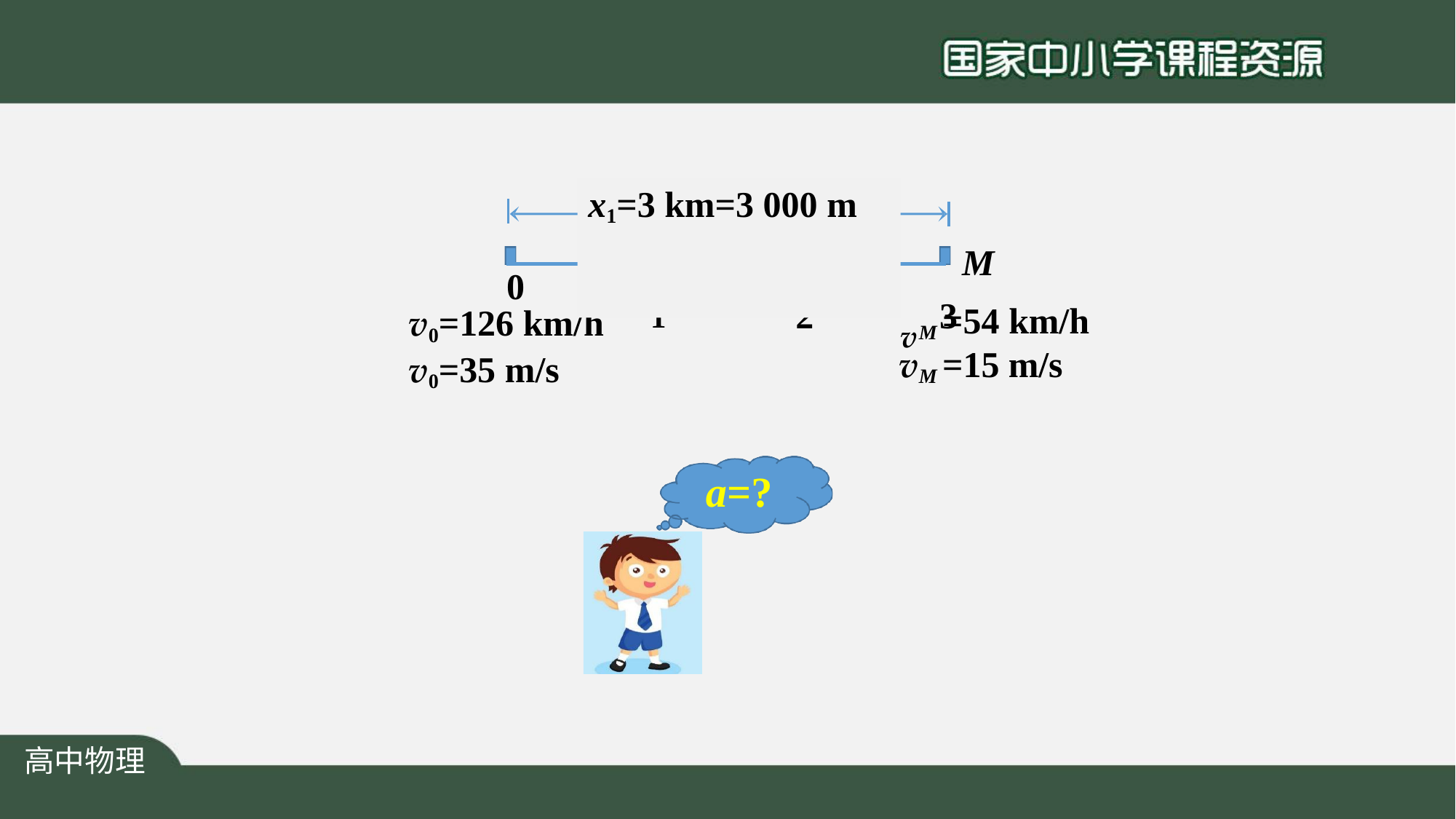

# x1=3 km=3 000 m

M

0
v0=126 km/h
v0=35 m/s
1	2	v	3
M =54 km/h
vM =15 m/s

a=?

高中物理